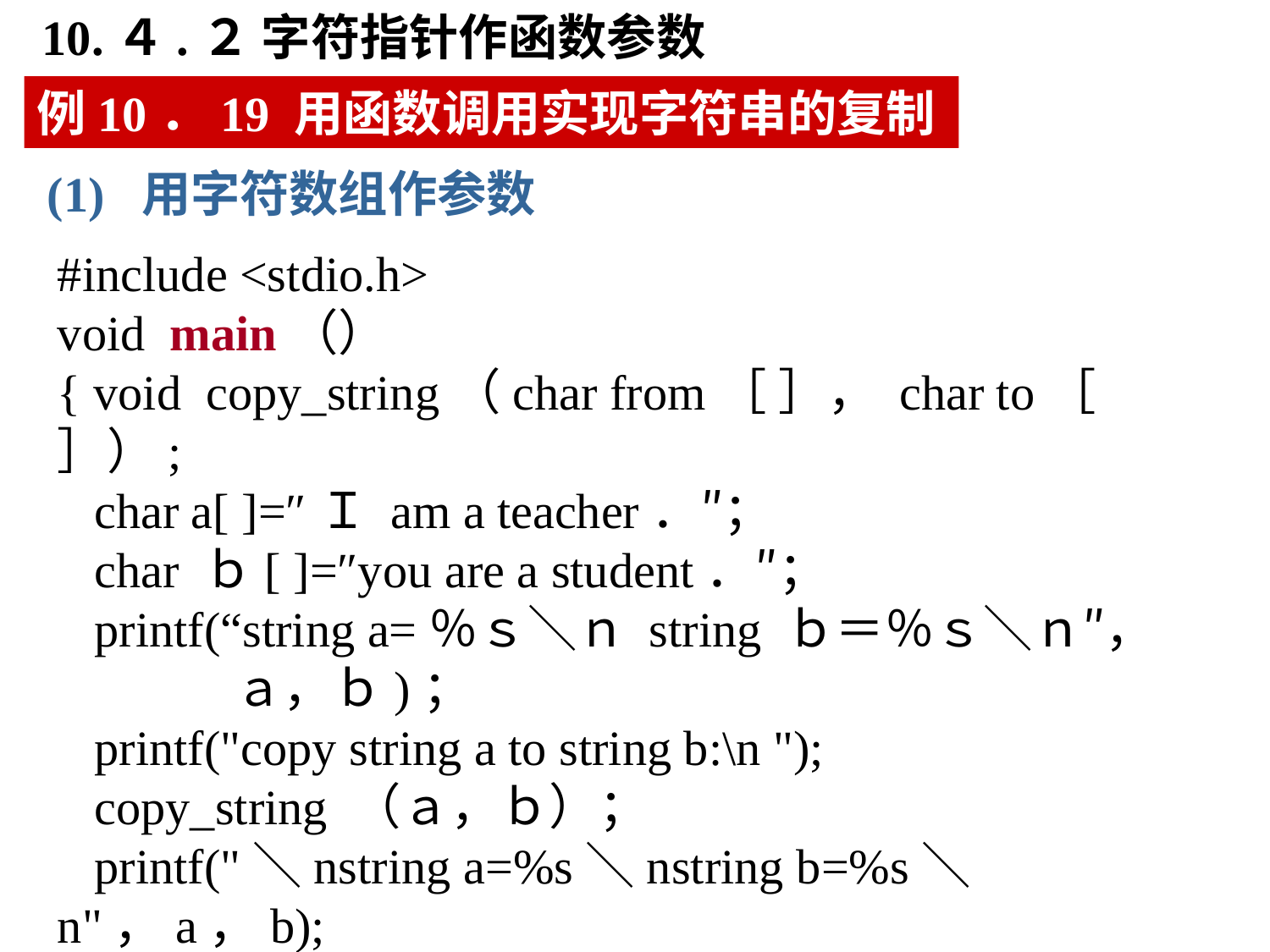

10.４.２ 字符指针作函数参数
例10．19 用函数调用实现字符串的复制
(1)  用字符数组作参数
#include <stdio.h>
void  main（）
{ void  copy_string（char from［ ］， char to［ ］）;
   char a[ ]=″Ｉ am a teacher．″；
   char ｂ[ ]=″you are a student．″；
   printf(“string a=％ｓ＼ｎ string ｂ＝％ｓ＼ｎ″，
               ａ，ｂ)；
   printf("copy string a to string b:\n ");
   copy_string （ａ，ｂ）；
   printf("＼nstring a=%s＼nstring b=%s＼n"，a，b);
 ｝